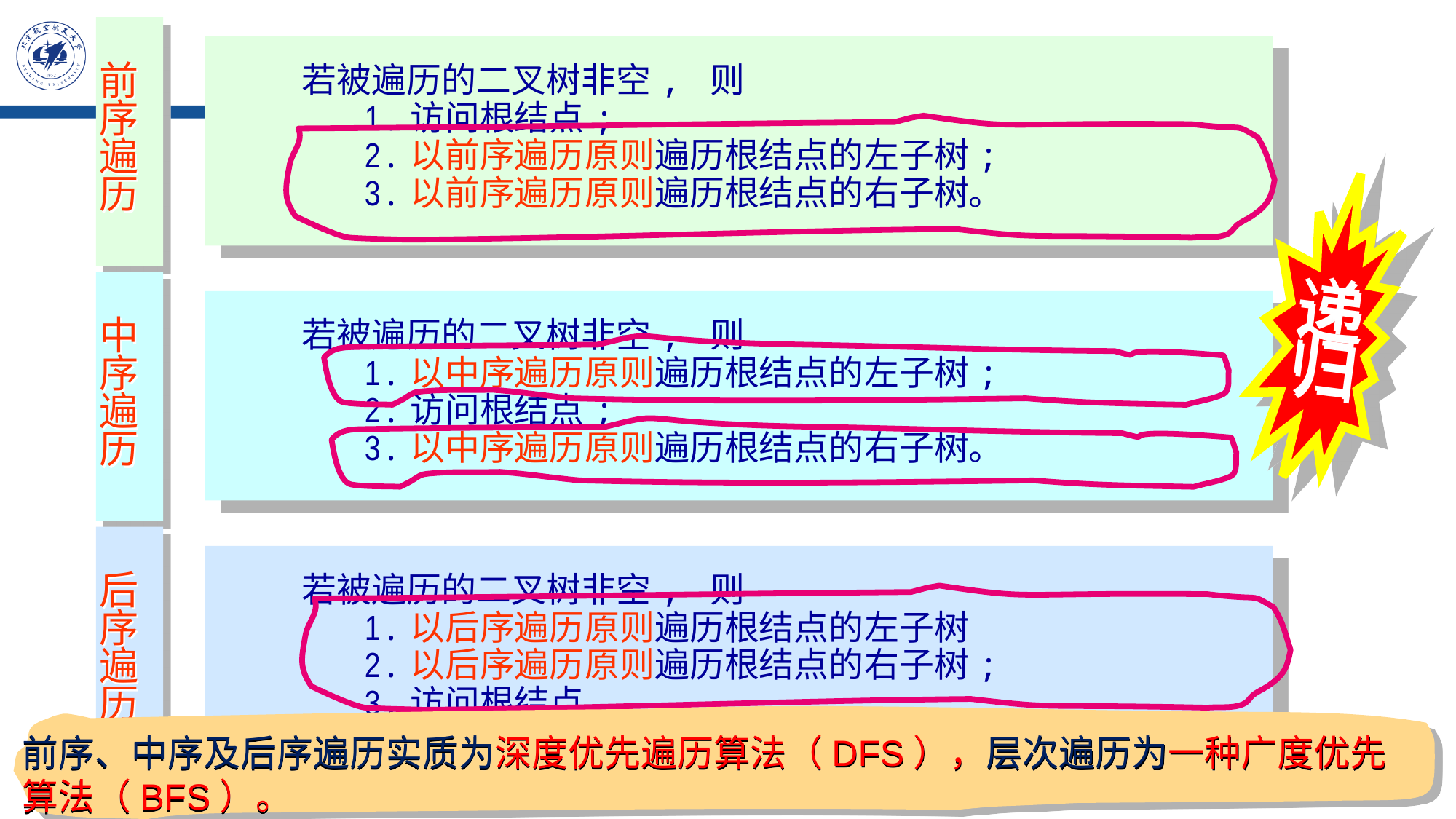

若被遍历的二叉树非空, 则
   1.访问根结点;
   2.以前序遍历原则遍历根结点的左子树;
   3.以前序遍历原则遍历根结点的右子树。
前
序
遍
历

递
归

若被遍历的二叉树非空, 则
   1.以中序遍历原则遍历根结点的左子树;
   2.访问根结点;
   3.以中序遍历原则遍历根结点的右子树。
中
序
遍
历

若被遍历的二叉树非空, 则
   1.以后序遍历原则遍历根结点的左子树
   2.以后序遍历原则遍历根结点的右子树;
   3.访问根结点。
后
序
遍
历

前序、中序及后序遍历实质为深度优先遍历算法（DFS），层次遍历为一种广度优先算法（BFS）。
56